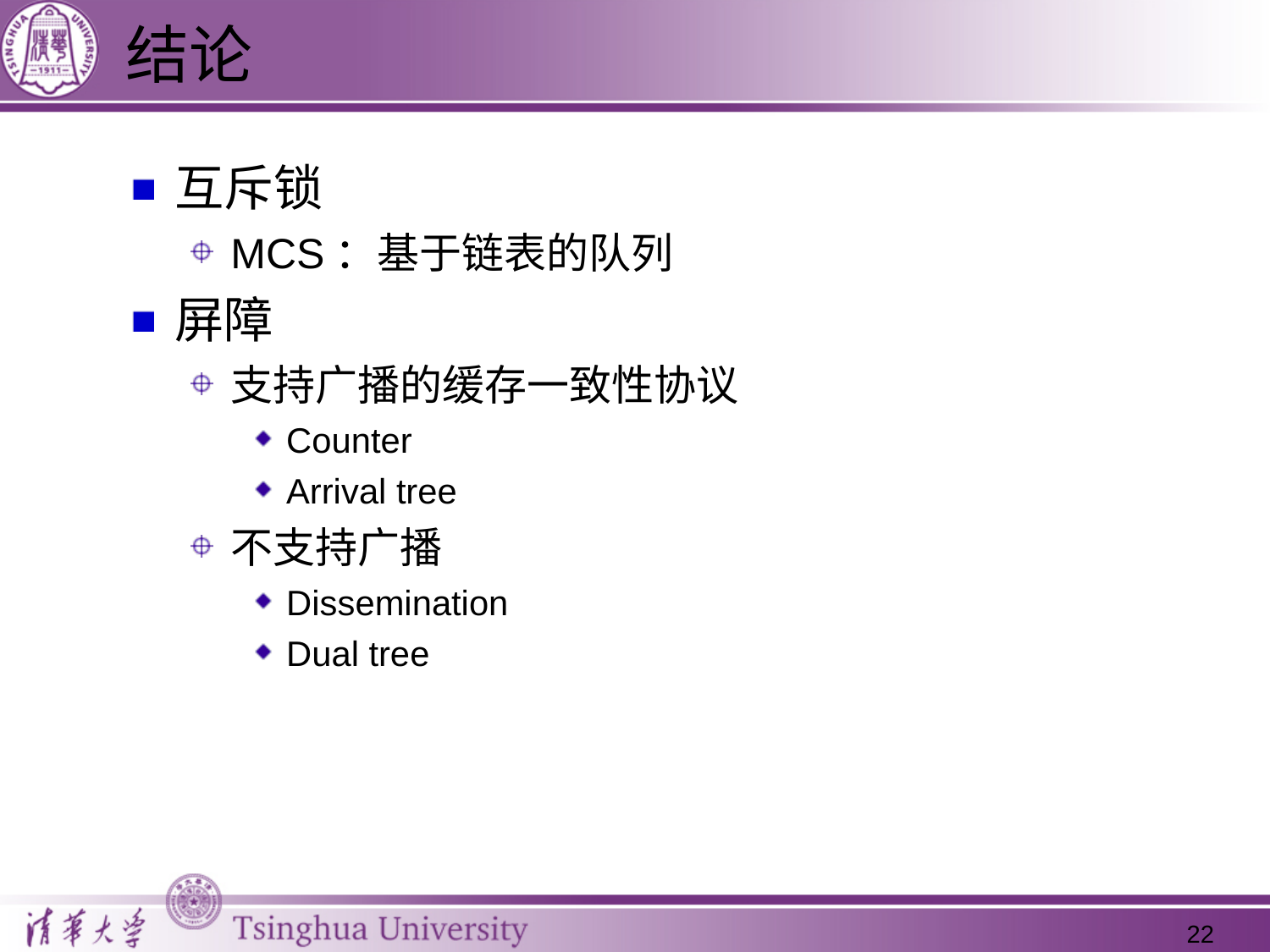

# 结论
互斥锁
MCS：基于链表的队列
屏障
支持广播的缓存一致性协议
Counter
Arrival tree
不支持广播
Dissemination
Dual tree
22